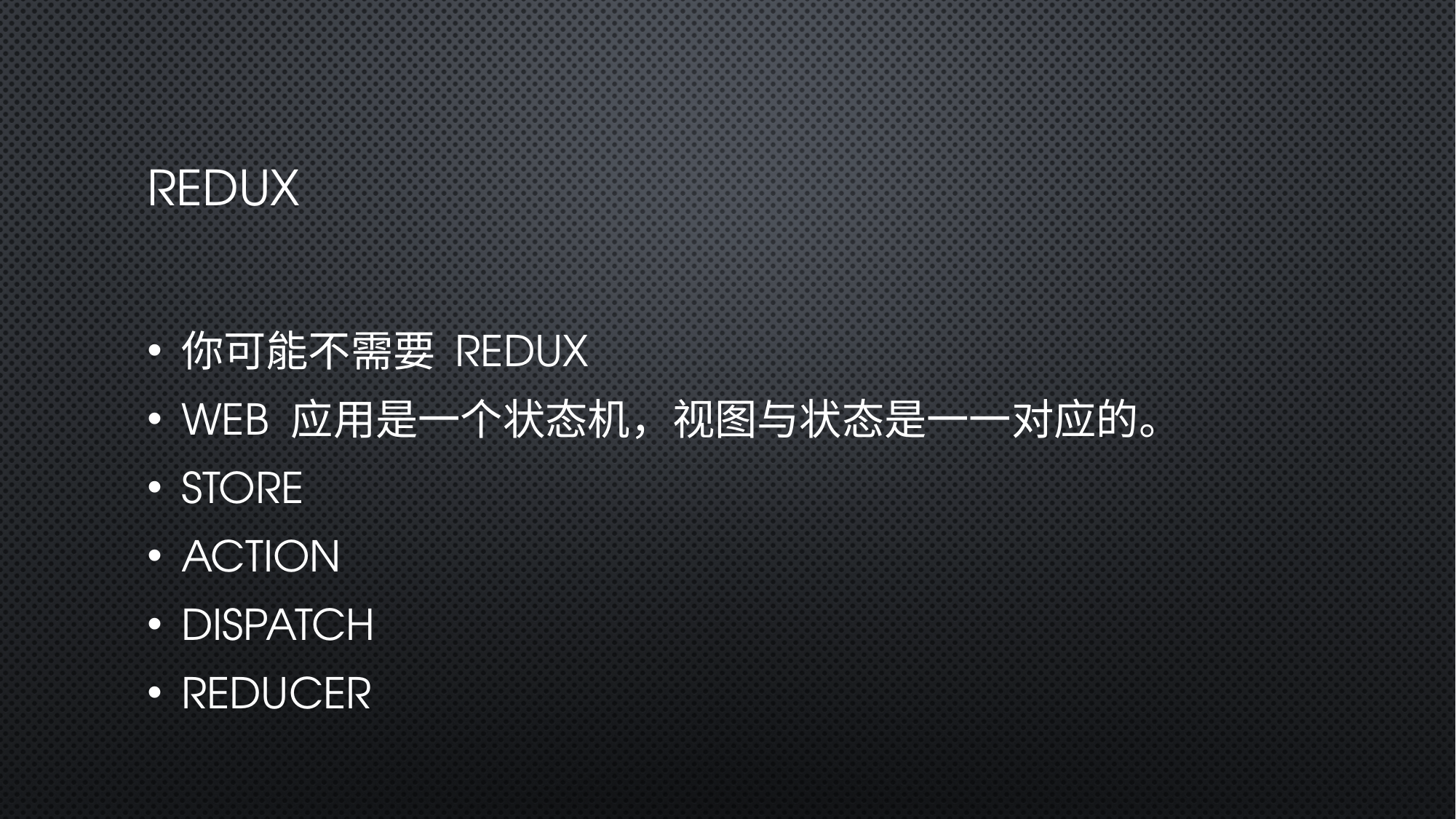

# Redux
你可能不需要 Redux
Web 应用是一个状态机，视图与状态是一一对应的。
Store
Action
dispatch
Reducer